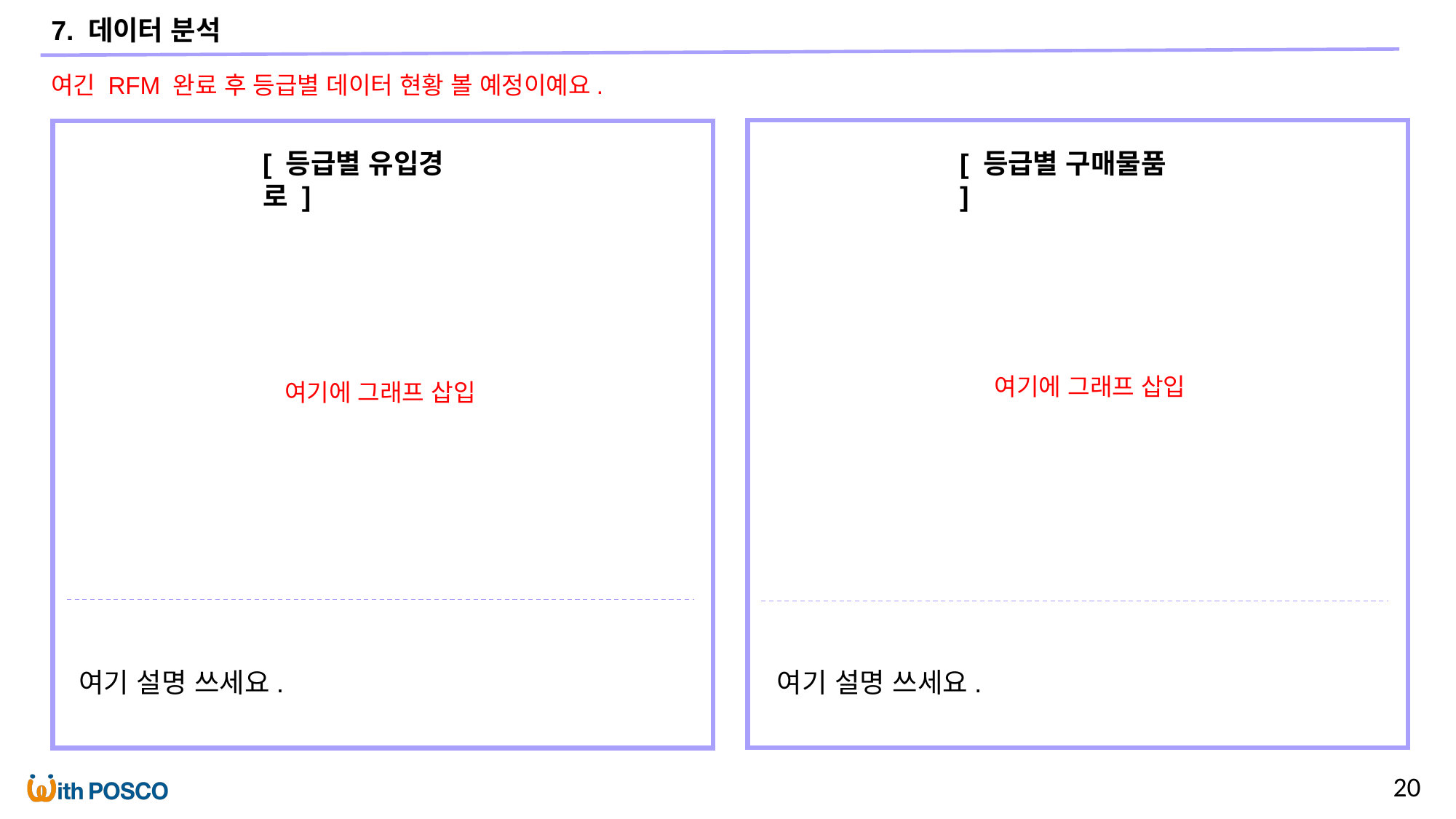

7. 데이터 분석

여긴 RFM 완료 후 등급별 데이터 현황 볼 예정이예요.

[ 등급별 유입경로 ]
[ 등급별 구매물품 ]
여기에 그래프 삽입
여기에 그래프 삽입
여기 설명 쓰세요.
여기 설명 쓰세요.
20